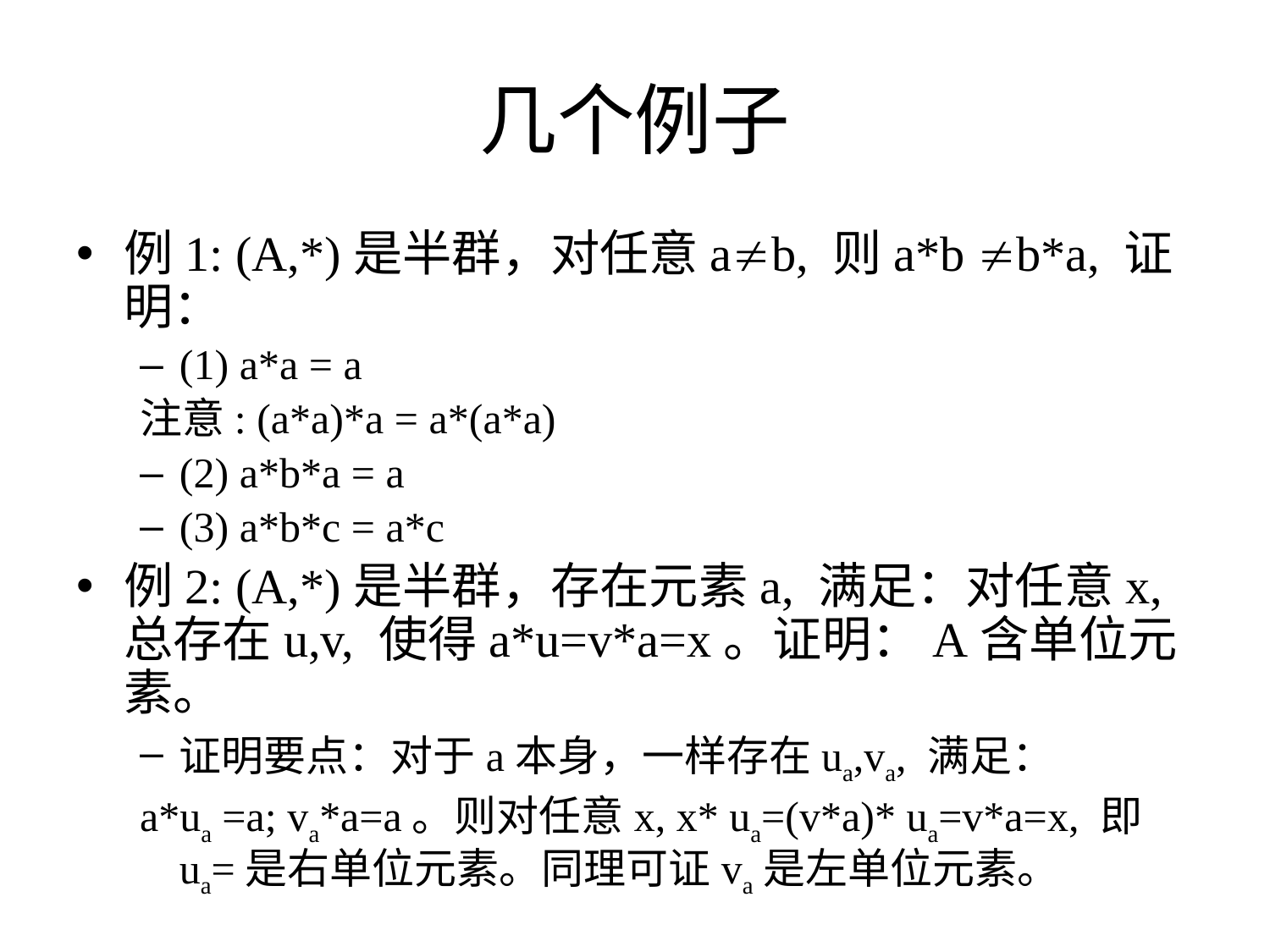

# 几个例子
例1: (A,*)是半群，对任意a≠b, 则a*b ≠b*a, 证明：
(1) a*a = a
注意: (a*a)*a = a*(a*a)
(2) a*b*a = a
(3) a*b*c = a*c
例2: (A,*)是半群，存在元素a, 满足：对任意x, 总存在u,v, 使得a*u=v*a=x。证明：A含单位元素。
证明要点：对于a本身，一样存在ua,va, 满足：
a*ua =a; va*a=a。则对任意x, x* ua=(v*a)* ua=v*a=x, 即ua=是右单位元素。同理可证va是左单位元素。